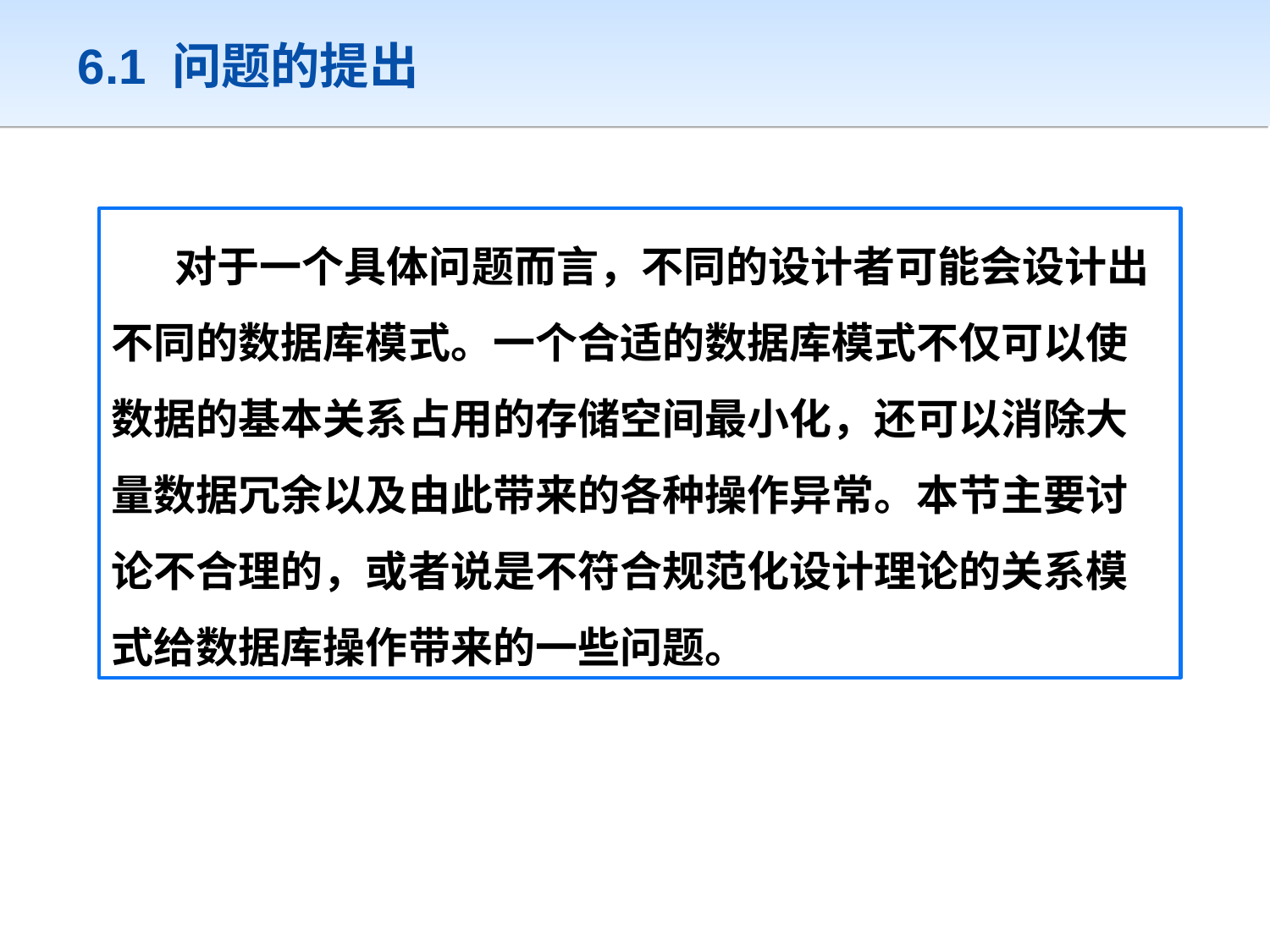

# 6.1 问题的提出
对于一个具体问题而言，不同的设计者可能会设计出不同的数据库模式。一个合适的数据库模式不仅可以使数据的基本关系占用的存储空间最小化，还可以消除大量数据冗余以及由此带来的各种操作异常。本节主要讨论不合理的，或者说是不符合规范化设计理论的关系模式给数据库操作带来的一些问题。